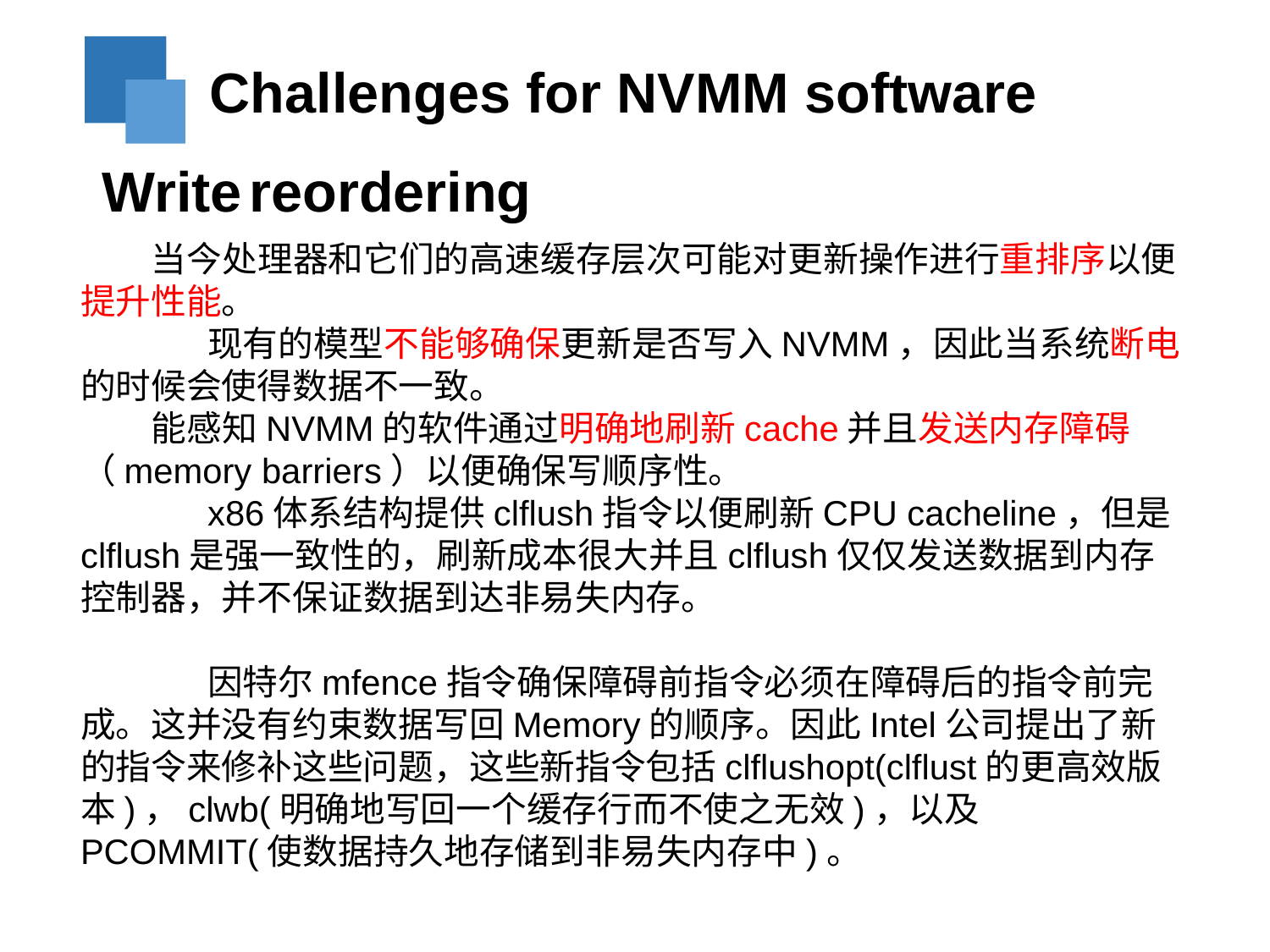

Challenges for NVMM software
Write reordering
        当今处理器和它们的高速缓存层次可能对更新操作进行重排序以便提升性能。
	现有的模型不能够确保更新是否写入NVMM，因此当系统断电的时候会使得数据不一致。
        能感知NVMM的软件通过明确地刷新cache并且发送内存障碍（memory barriers）以便确保写顺序性。
	x86体系结构提供clflush指令以便刷新CPU cacheline，但是clflush是强一致性的，刷新成本很大并且clflush仅仅发送数据到内存控制器，并不保证数据到达非易失内存。

	因特尔mfence指令确保障碍前指令必须在障碍后的指令前完成。这并没有约束数据写回Memory的顺序。因此Intel公司提出了新的指令来修补这些问题，这些新指令包括clflushopt(clflust的更高效版本)，clwb(明确地写回一个缓存行而不使之无效)，以及PCOMMIT(使数据持久地存储到非易失内存中)。